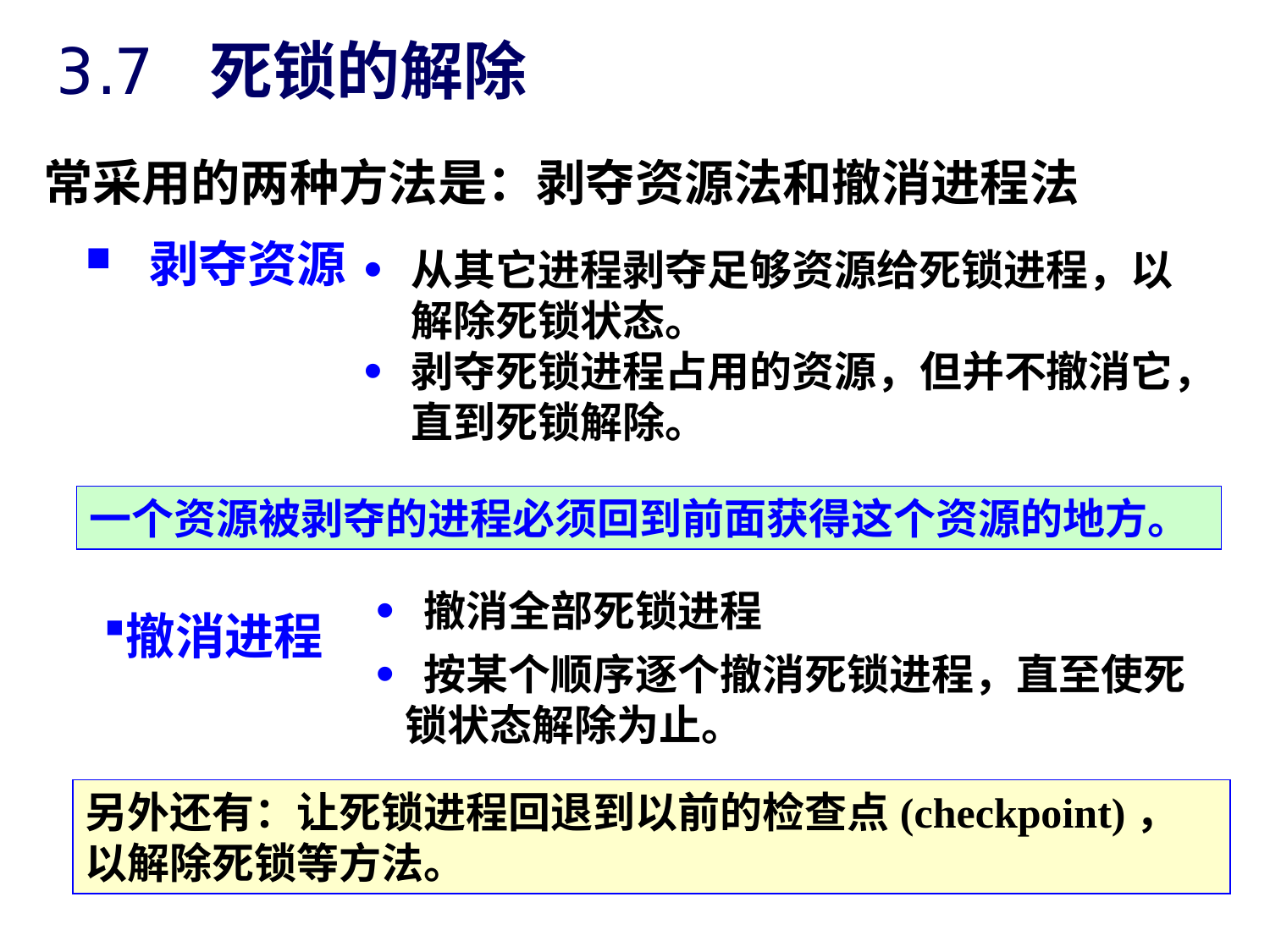

# 3.7  死锁的解除
常采用的两种方法是：剥夺资源法和撤消进程法
剥夺资源
从其它进程剥夺足够资源给死锁进程，以解除死锁状态。
剥夺死锁进程占用的资源，但并不撤消它，直到死锁解除。
一个资源被剥夺的进程必须回到前面获得这个资源的地方。
撤消全部死锁进程
撤消进程
按某个顺序逐个撤消死锁进程，直至使死
  锁状态解除为止。
另外还有：让死锁进程回退到以前的检查点(checkpoint)，以解除死锁等方法。
124